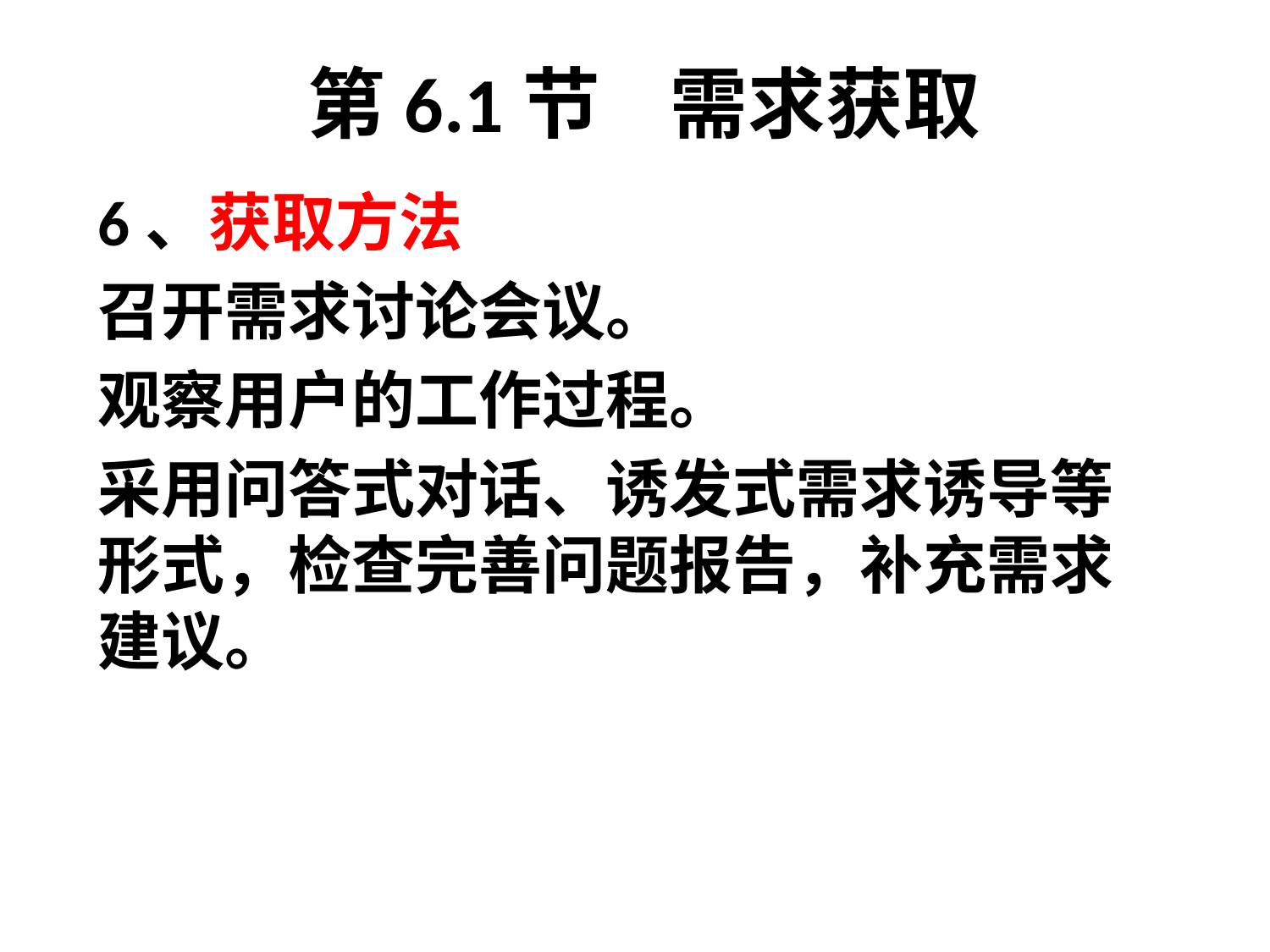

# 第6.1节    需求获取
6、获取方法
召开需求讨论会议。
观察用户的工作过程。
采用问答式对话、诱发式需求诱导等形式，检查完善问题报告，补充需求建议。